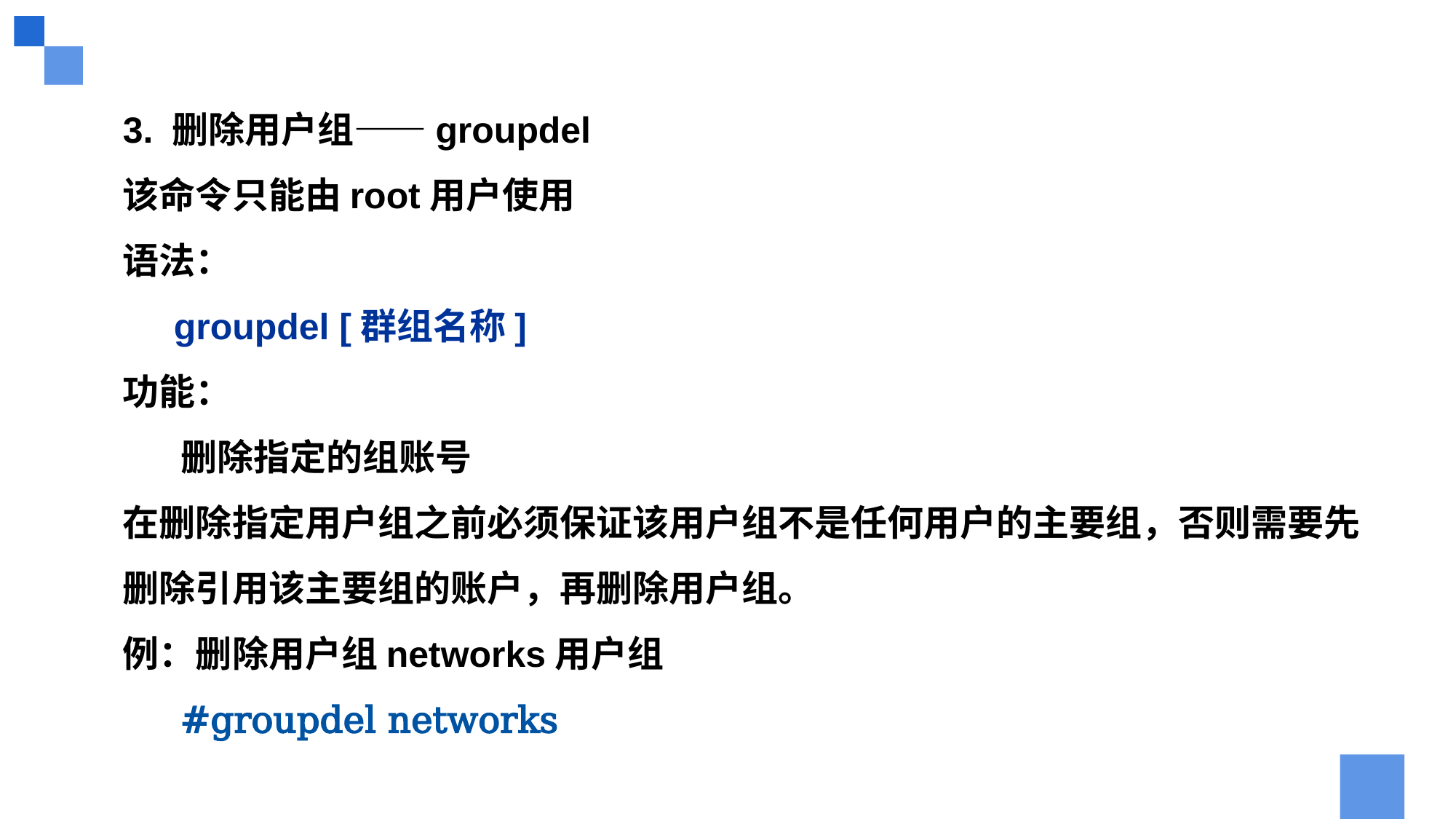

3. 删除用户组——groupdel
该命令只能由root用户使用
语法：
     groupdel [群组名称]
功能：
      删除指定的组账号
在删除指定用户组之前必须保证该用户组不是任何用户的主要组，否则需要先删除引用该主要组的账户，再删除用户组。
例：删除用户组networks用户组
     #groupdel networks

18